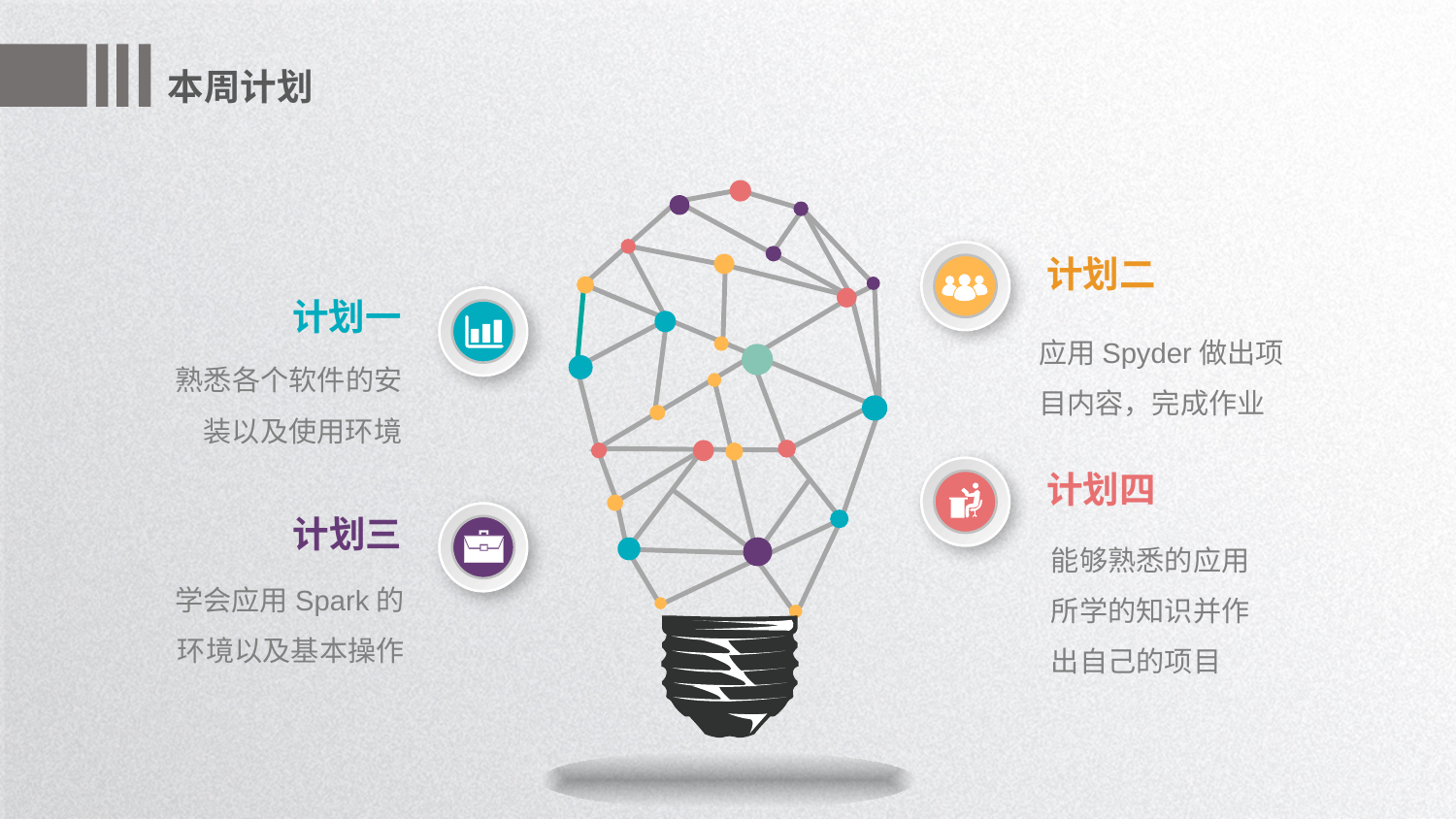

本周计划

计划二

计划一

应用Spyder做出项目内容，完成作业

熟悉各个软件的安装以及使用环境

计划四

计划三

能够熟悉的应用所学的知识并作出自己的项目

学会应用Spark的环境以及基本操作